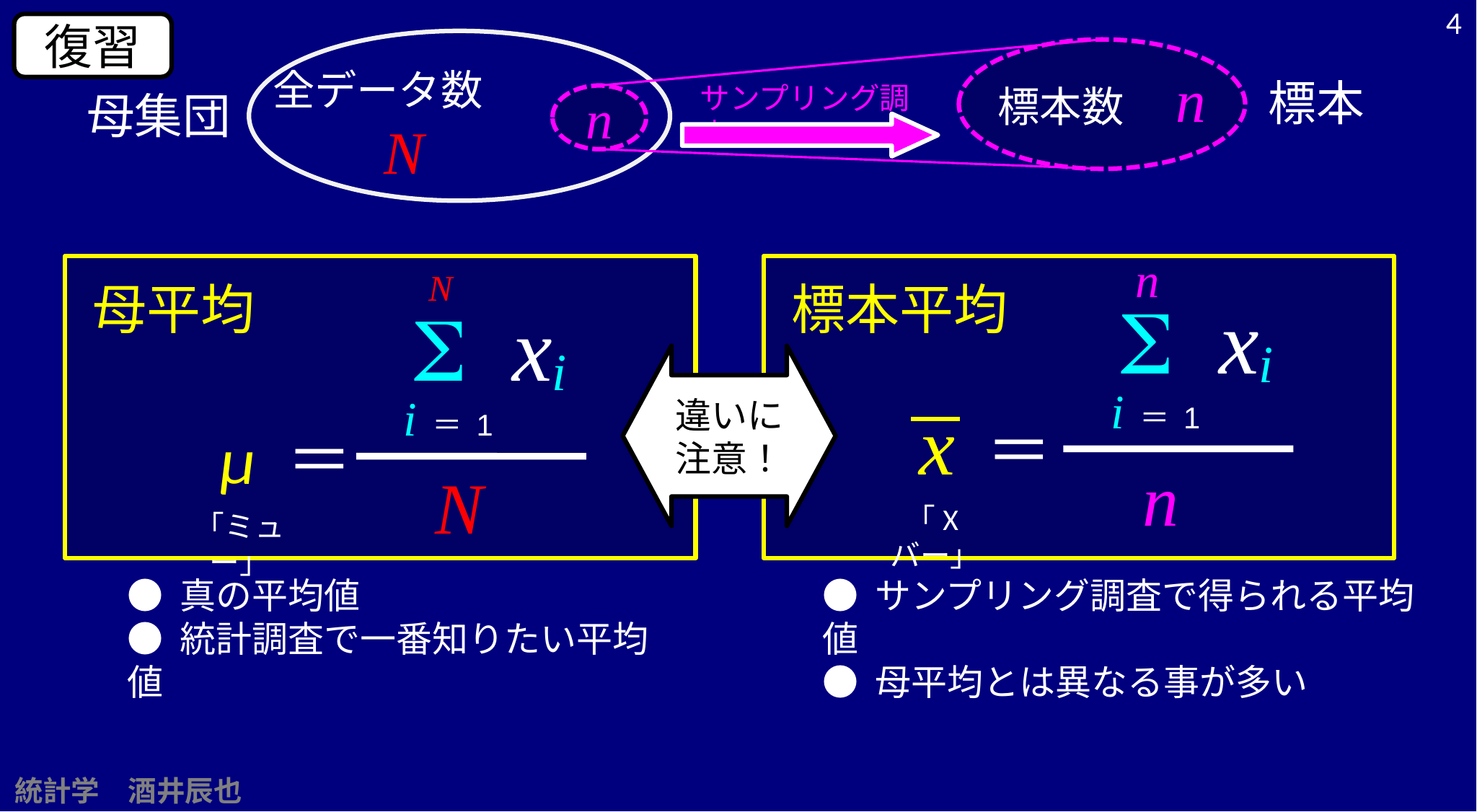

4
復習

標本数　n
全データ数　N
標本
サンプリング調査
母集団
n

n
Σ xi
i ＝ 1

N
Σ xi
i ＝ 1
母平均
標本平均
違いに
注意！
x ＝
μ ＝

n

N
「Xバー」
「ミュー」
● サンプリング調査で得られる平均値
● 母平均とは異なる事が多い
● 真の平均値
● 統計調査で一番知りたい平均値
統計学　酒井辰也